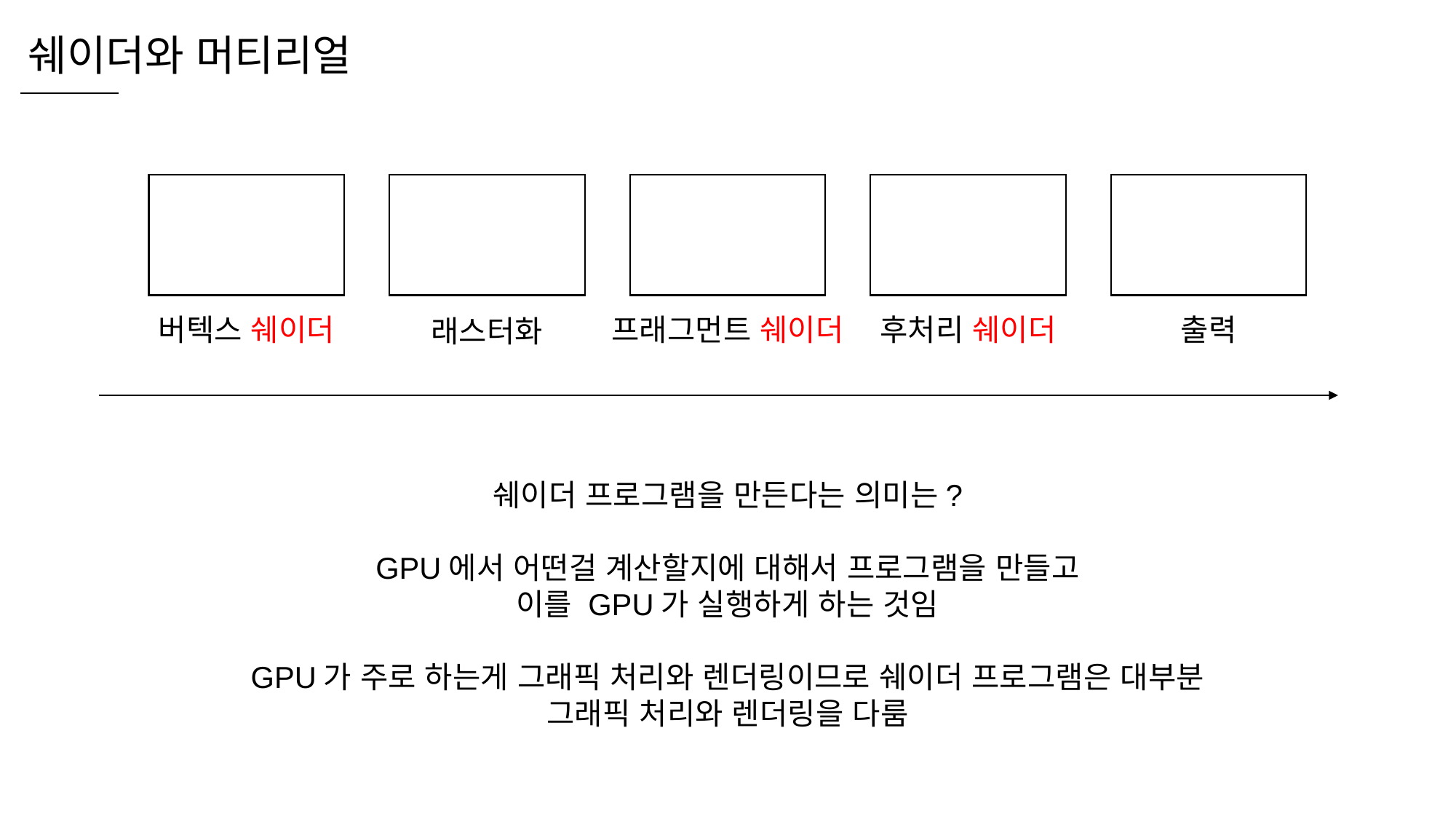

쉐이더와 머티리얼

버텍스 쉐이더
프래그먼트 쉐이더
후처리 쉐이더
출력
래스터화
쉐이더 프로그램을 만든다는 의미는?

GPU에서 어떤걸 계산할지에 대해서 프로그램을 만들고
이를 GPU가 실행하게 하는 것임

GPU가 주로 하는게 그래픽 처리와 렌더링이므로 쉐이더 프로그램은 대부분
그래픽 처리와 렌더링을 다룸